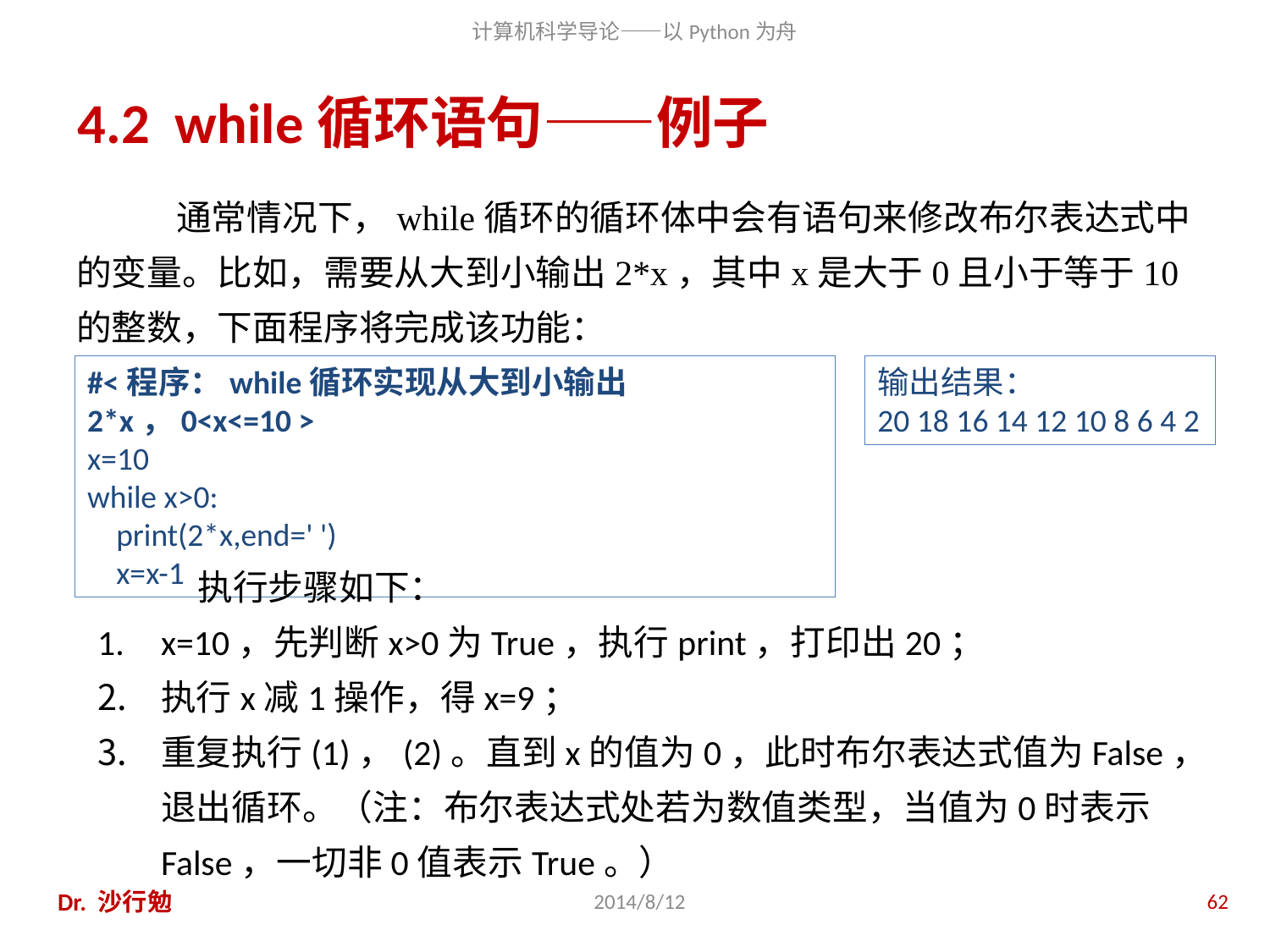

# 4.2  while循环语句——例子
通常情况下，while循环的循环体中会有语句来修改布尔表达式中的变量。比如，需要从大到小输出2*x，其中x是大于0且小于等于10的整数，下面程序将完成该功能：
#<程序：while循环实现从大到小输出2*x，0<x<=10 >
x=10
while x>0:
    print(2*x,end=' ')
    x=x-1
输出结果：
20 18 16 14 12 10 8 6 4 2
执行步骤如下：
x=10，先判断x>0为True，执行print，打印出20；
执行x减1操作，得x=9；
重复执行(1)，(2)。直到x的值为0，此时布尔表达式值为False，退出循环。（注：布尔表达式处若为数值类型，当值为0时表示False，一切非0值表示True。）
Dr. 沙行勉
2014/8/12
62